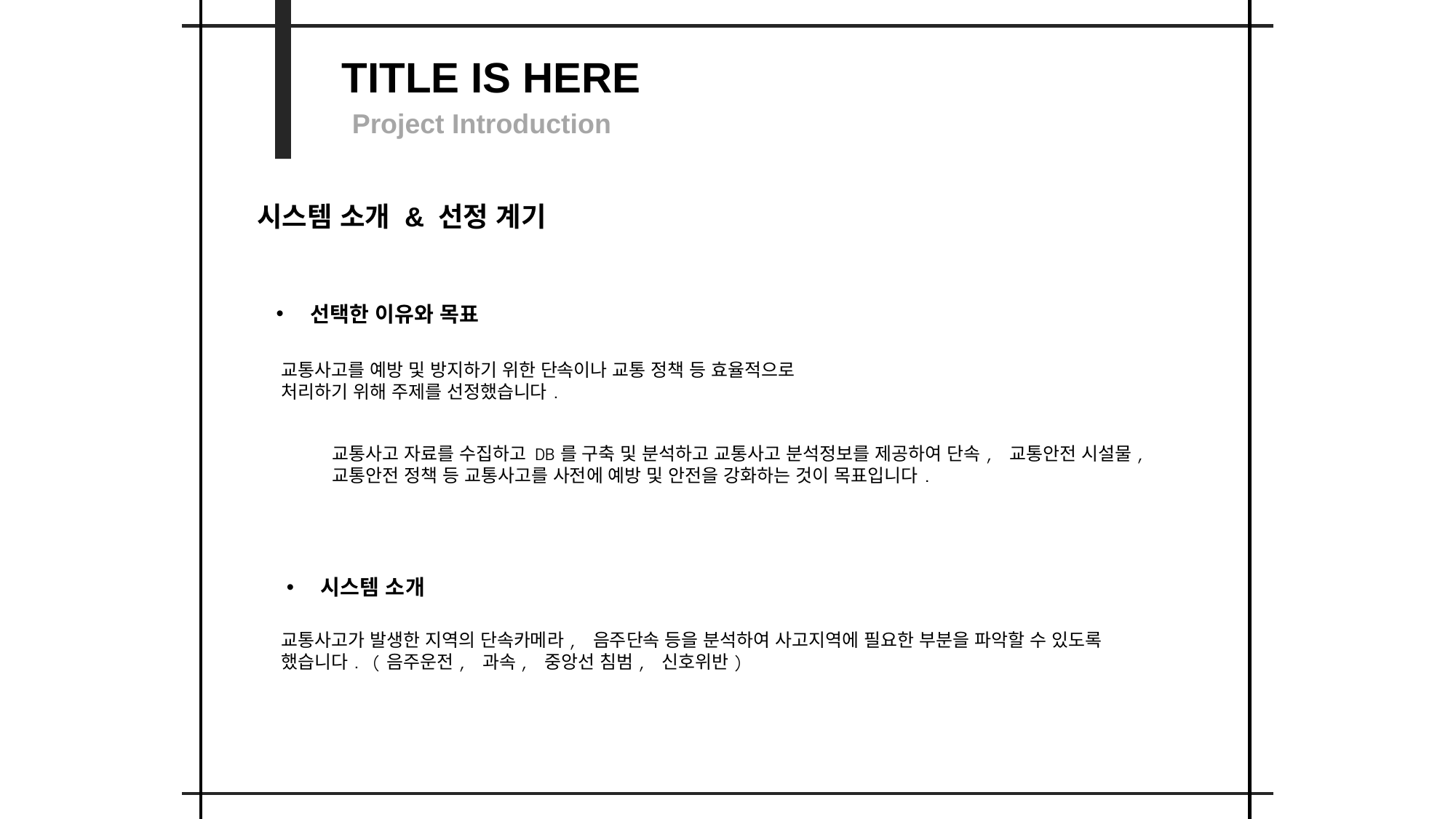

TITLE IS HERE
Project Introduction
시스템 소개 & 선정 계기
선택한 이유와 목표
교통사고를 예방 및 방지하기 위한 단속이나 교통 정책 등 효율적으로
처리하기 위해 주제를 선정했습니다.
교통사고 자료를 수집하고 DB를 구축 및 분석하고 교통사고 분석정보를 제공하여 단속, 교통안전 시설물,
교통안전 정책 등 교통사고를 사전에 예방 및 안전을 강화하는 것이 목표입니다.
시스템 소개
교통사고가 발생한 지역의 단속카메라, 음주단속 등을 분석하여 사고지역에 필요한 부분을 파악할 수 있도록 했습니다. (음주운전, 과속, 중앙선 침범, 신호위반)